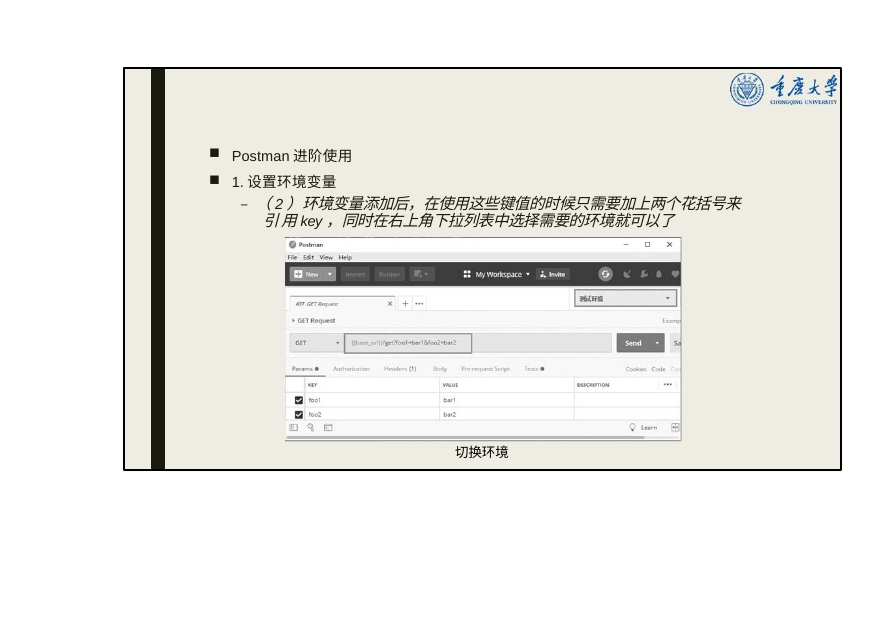

Postman进阶使用
1.设置环境变量
– （2）环境变量添加后，在使用这些键值的时候只需要加上两个花括号来引 用key，同时在右上角下拉列表中选择需要的环境就可以了

切换环境